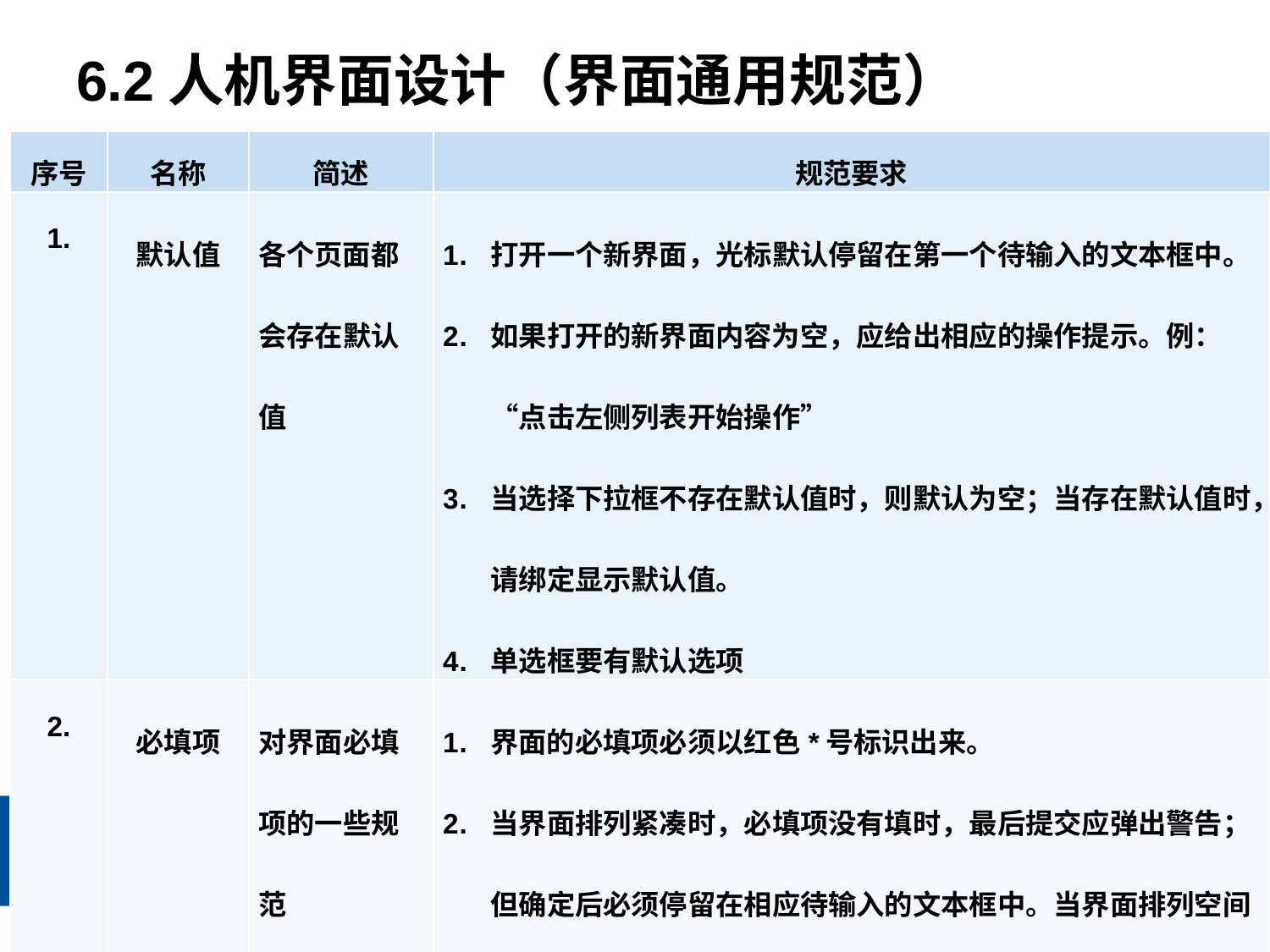

# 6.2人机界面设计（界面通用规范）
| 序号 | 名称 | 简述 | 规范要求 |
| --- | --- | --- | --- |
| 1. | 默认值 | 各个页面都会存在默认值 | 打开一个新界面，光标默认停留在第一个待输入的文本框中。 如果打开的新界面内容为空，应给出相应的操作提示。例：“点击左侧列表开始操作” 当选择下拉框不存在默认值时，则默认为空；当存在默认值时，请绑定显示默认值。 单选框要有默认选项 |
| 2. | 必填项 | 对界面必填项的一些规范 | 界面的必填项必须以红色\*号标识出来。 当界面排列紧凑时，必填项没有填时，最后提交应弹出警告；但确定后必须停留在相应待输入的文本框中。当界面排列空间比较宽松时，必填项没填时光标移开则在输入框旁边给出提示。 |